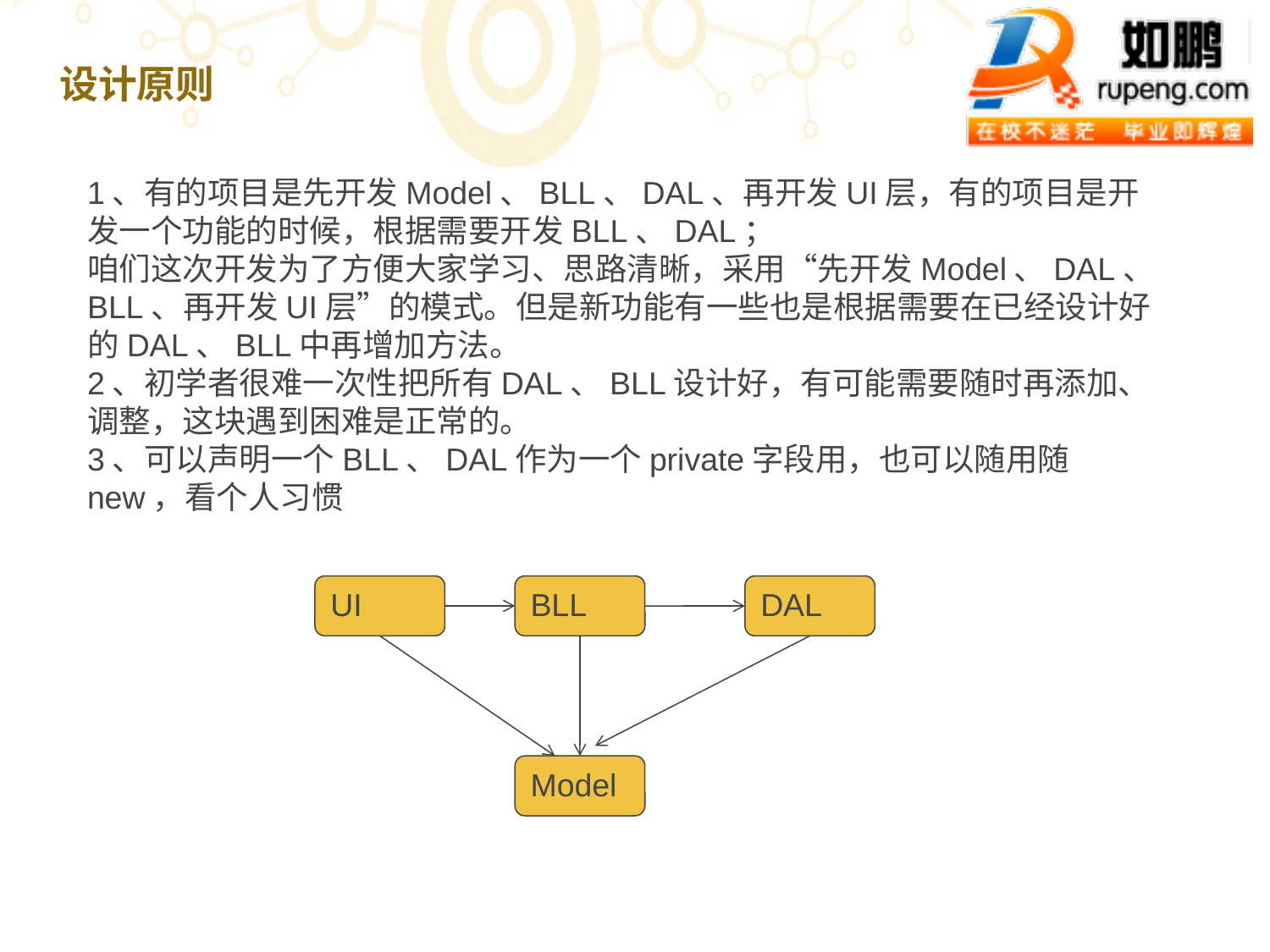

设计原则
1、有的项目是先开发Model、BLL、DAL、再开发UI层，有的项目是开发一个功能的时候，根据需要开发BLL、DAL；
咱们这次开发为了方便大家学习、思路清晰，采用“先开发Model、DAL、BLL、再开发UI层”的模式。但是新功能有一些也是根据需要在已经设计好的DAL、BLL中再增加方法。
2、初学者很难一次性把所有DAL、BLL设计好，有可能需要随时再添加、调整，这块遇到困难是正常的。
3、可以声明一个BLL、DAL作为一个private字段用，也可以随用随new，看个人习惯

UI
BLL
DAL
Model